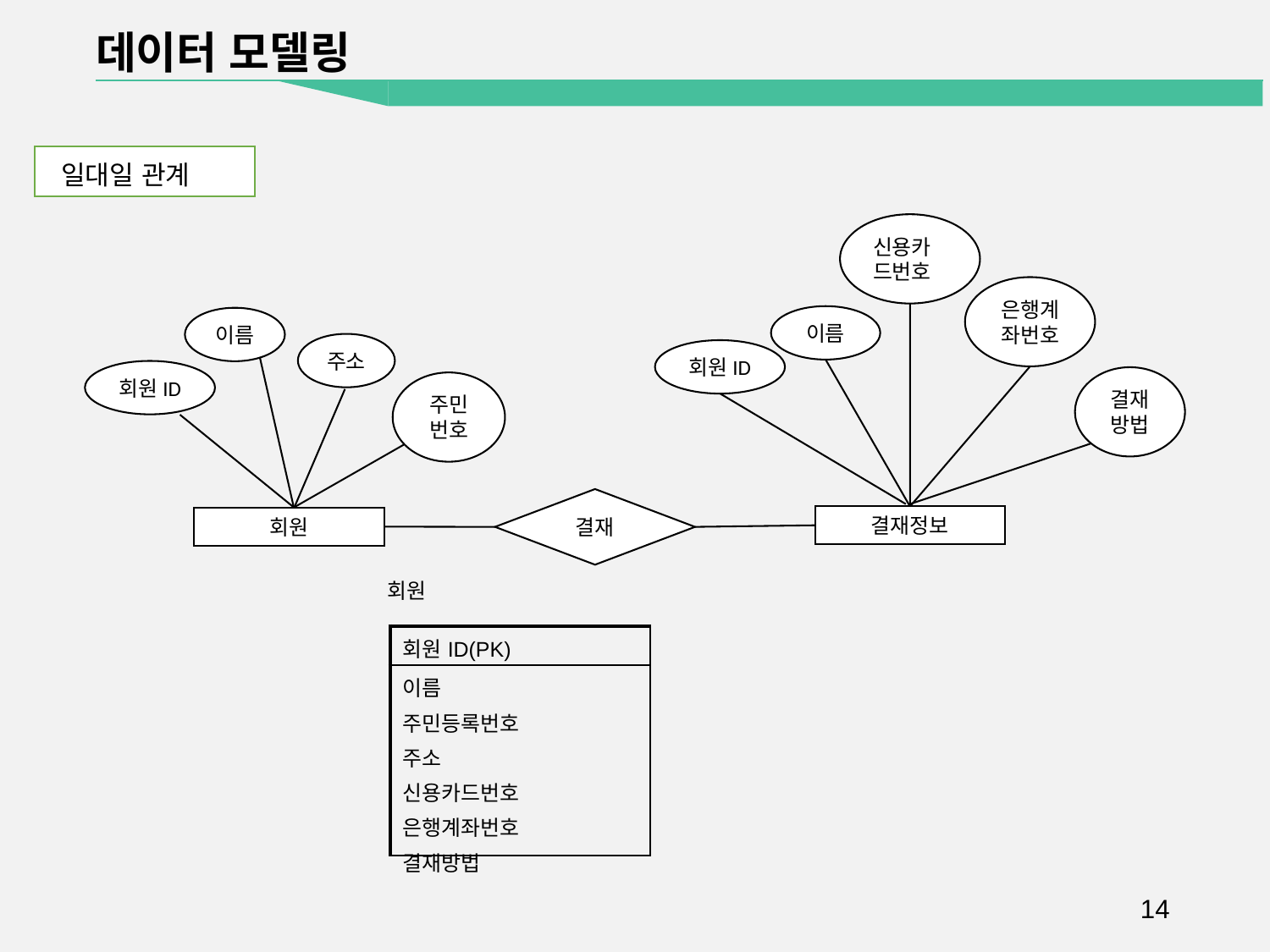

데이터 모델링

 일대일 관계
신용카드번호
은행계좌번호
이름
이름
주소
회원ID
회원ID
결재방법
주민번호
결재정보
회원
결재
회원
| 회원ID(PK) |
| --- |
| 이름 주민등록번호 주소 신용카드번호 은행계좌번호 결재방법 |
14